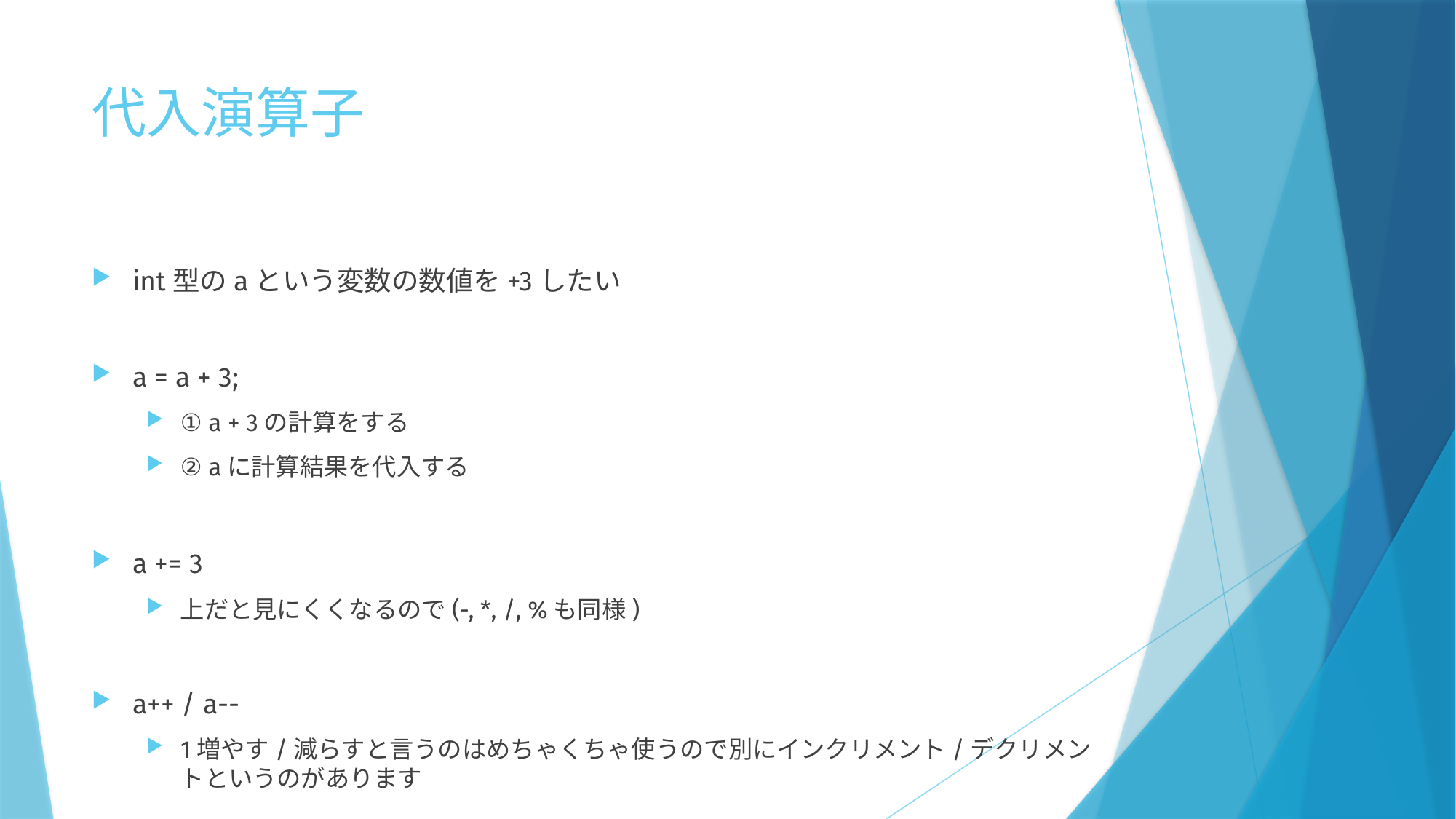

# 代入演算子
int型のaという変数の数値を+3したい

a = a + 3;
① a + 3の計算をする
② aに計算結果を代入する

a += 3
上だと見にくくなるので(-, *, /, %も同様)

a++ / a--
1増やす/減らすと言うのはめちゃくちゃ使うので別にインクリメント/デクリメントというのがあります